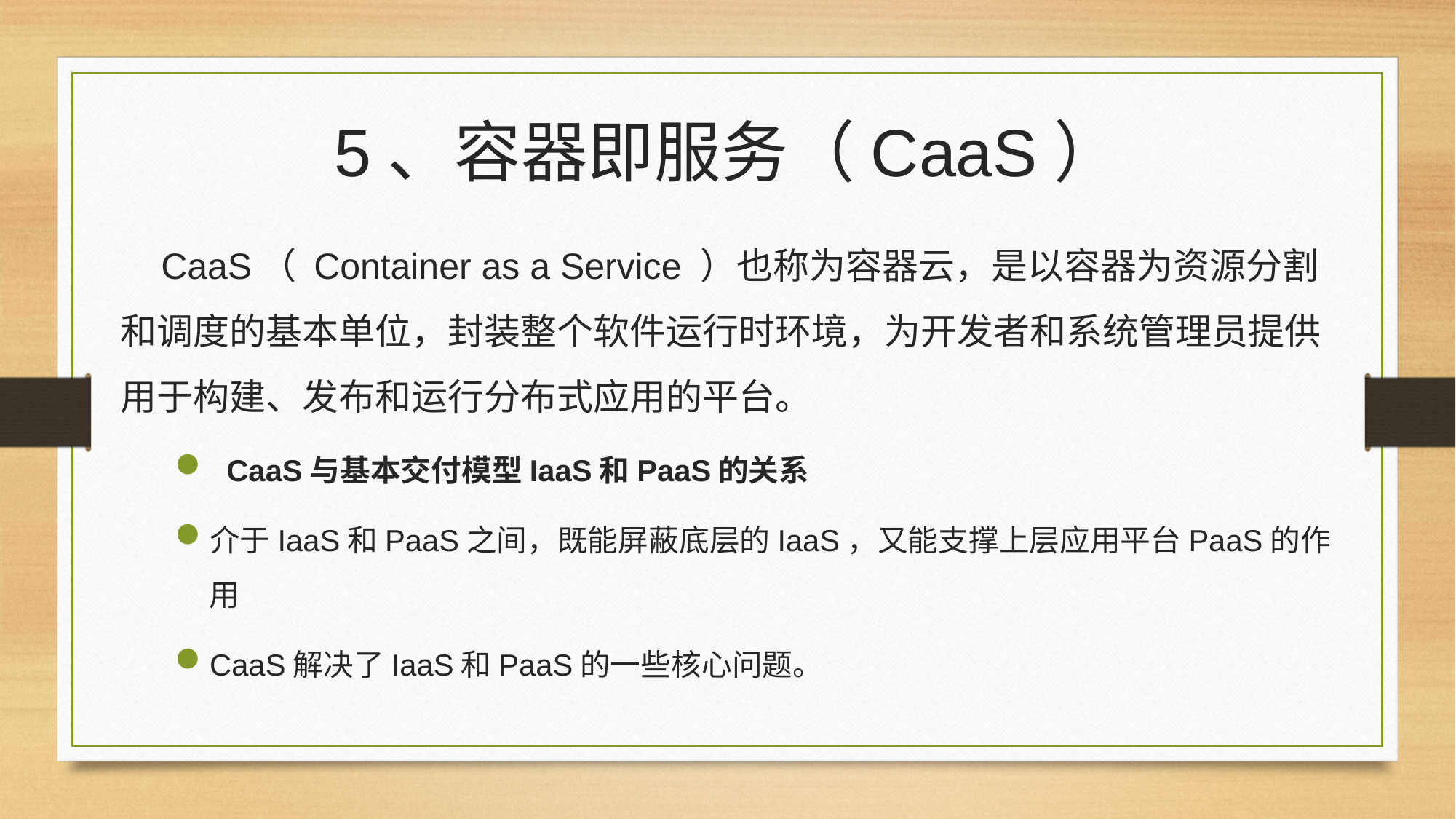

# 5、容器即服务（CaaS）
    CaaS（ Container as a Service ）也称为容器云，是以容器为资源分割和调度的基本单位，封装整个软件运行时环境，为开发者和系统管理员提供用于构建、发布和运行分布式应用的平台。
  CaaS与基本交付模型IaaS和PaaS的关系
介于IaaS和PaaS之间，既能屏蔽底层的IaaS，又能支撑上层应用平台PaaS的作用
CaaS解决了IaaS和PaaS的一些核心问题。